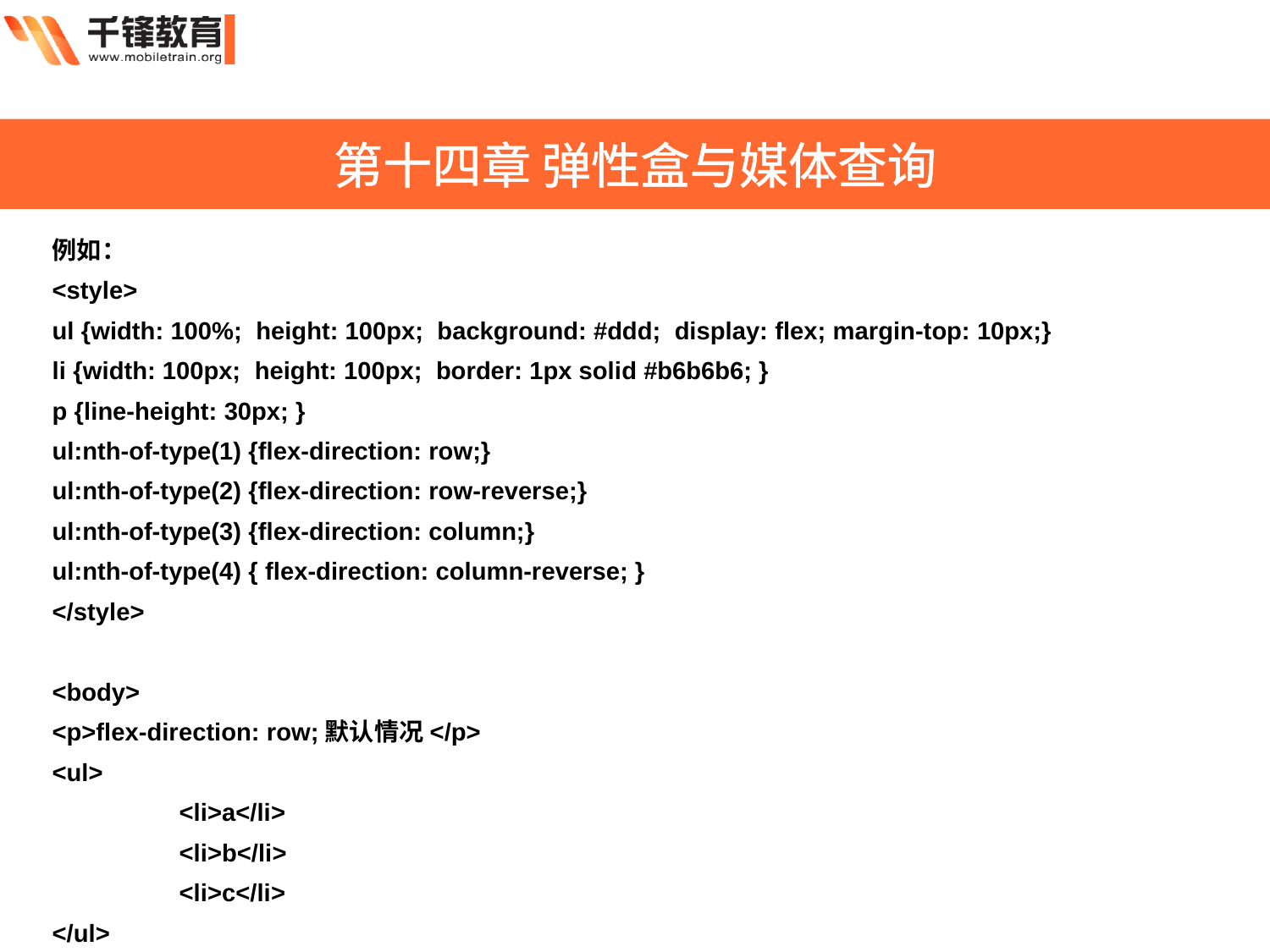

第十四章 弹性盒与媒体查询
例如：
<style>
ul {width: 100%;  height: 100px;  background: #ddd;  display: flex; margin-top: 10px;}
li {width: 100px;  height: 100px;  border: 1px solid #b6b6b6; }
p {line-height: 30px; }
ul:nth-of-type(1) {flex-direction: row;}
ul:nth-of-type(2) {flex-direction: row-reverse;}
ul:nth-of-type(3) {flex-direction: column;}
ul:nth-of-type(4) { flex-direction: column-reverse; }
</style>

<body>
<p>flex-direction: row;默认情况</p>
<ul>
	<li>a</li>
	<li>b</li>
	<li>c</li>
</ul>
<p>flex-direction: row-reverse;主轴横向反转</p>
<ul>
	<li>a</li>
	<li>b</li>
	<li>c</li>
</ul>
<p>flex-direction: column;主轴纵向</p>
<ul>
	<li>a</li>
	<li>b</li>
	<li>c</li>
</ul>
<p>flex-direction: column-reverse;主轴纵向反转</p>
<ul>
	<li>a</li>
	<li>b</li>
	<li>c</li>
</ul>
</body>